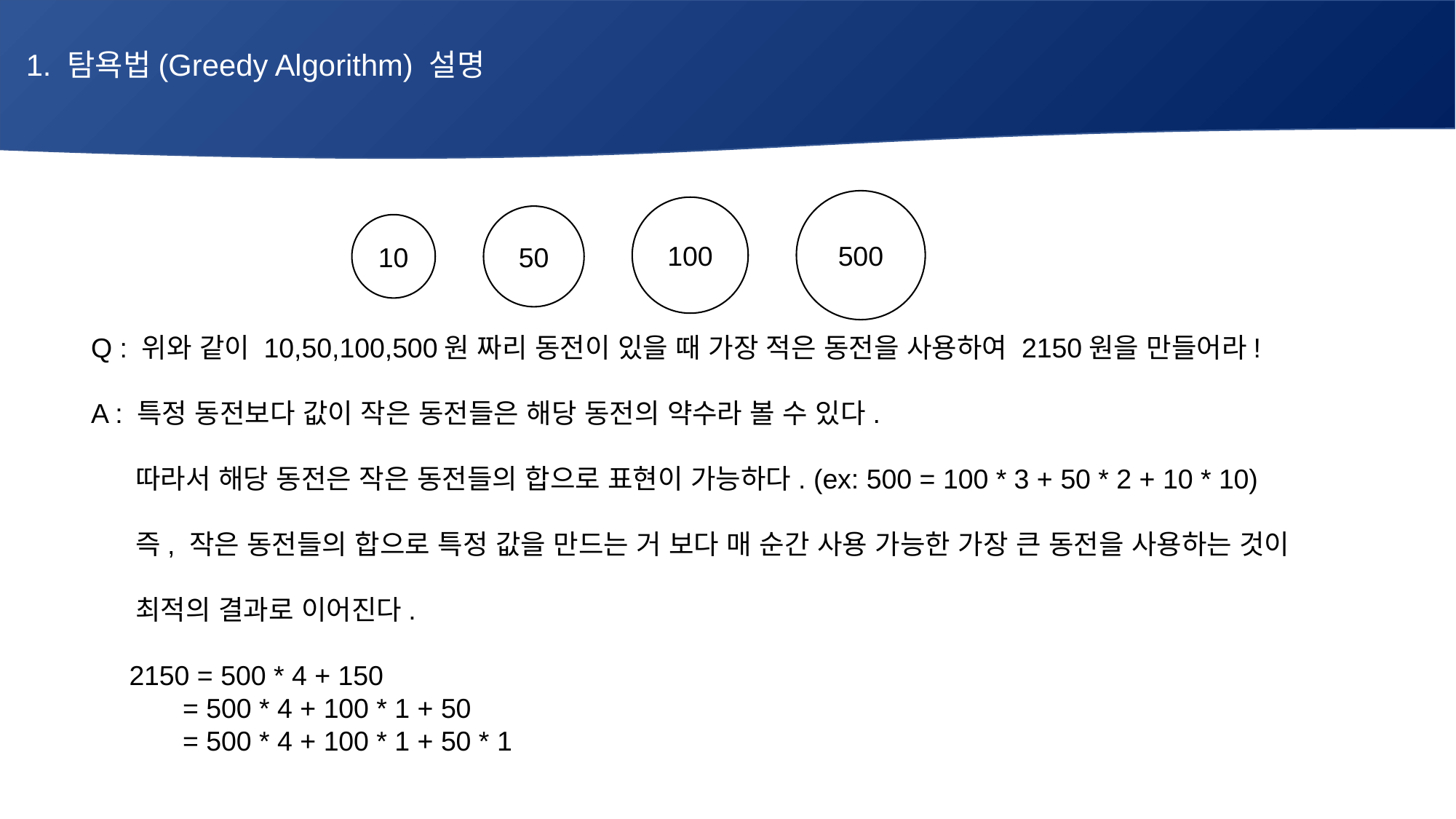

1. 탐욕법(Greedy Algorithm) 설명
# 매주 1 과제 LV2
500
100
50
10
Q : 위와 같이 10,50,100,500원 짜리 동전이 있을 때 가장 적은 동전을 사용하여 2150원을 만들어라!

A : 특정 동전보다 값이 작은 동전들은 해당 동전의 약수라 볼 수 있다.

     따라서 해당 동전은 작은 동전들의 합으로 표현이 가능하다. (ex: 500 = 100 * 3 + 50 * 2 + 10 * 10)

     즉, 작은 동전들의 합으로 특정 값을 만드는 거 보다 매 순간 사용 가능한 가장 큰 동전을 사용하는 것이

     최적의 결과로 이어진다.

     2150 = 500 * 4 + 150
            = 500 * 4 + 100 * 1 + 50
            = 500 * 4 + 100 * 1 + 50 * 1